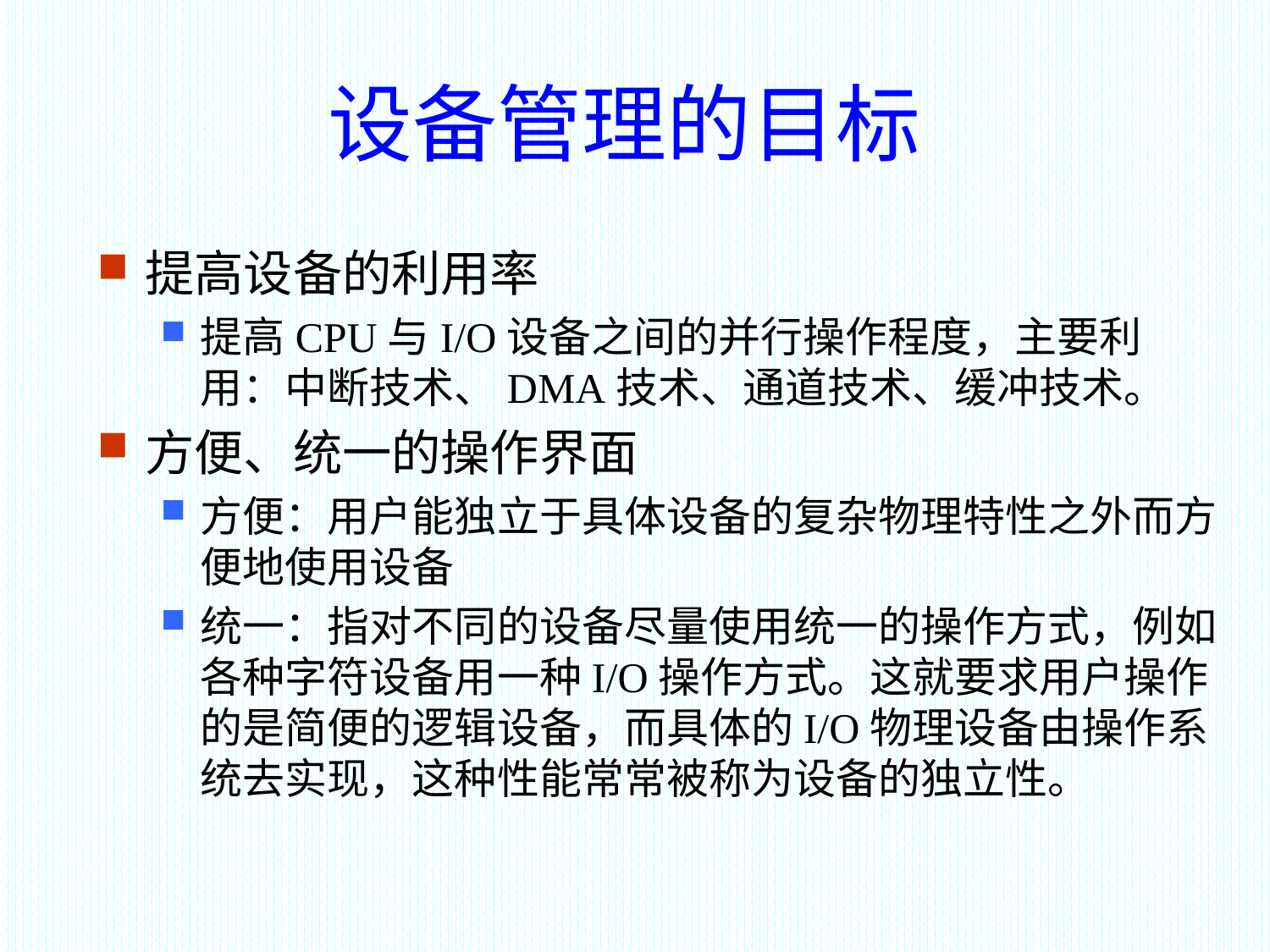

设备管理的目标
提高设备的利用率
提高CPU与I/O设备之间的并行操作程度，主要利用：中断技术、DMA技术、通道技术、缓冲技术。
方便、统一的操作界面
方便：用户能独立于具体设备的复杂物理特性之外而方便地使用设备
统一：指对不同的设备尽量使用统一的操作方式，例如各种字符设备用一种I/O操作方式。这就要求用户操作的是简便的逻辑设备，而具体的I/O物理设备由操作系统去实现，这种性能常常被称为设备的独立性。